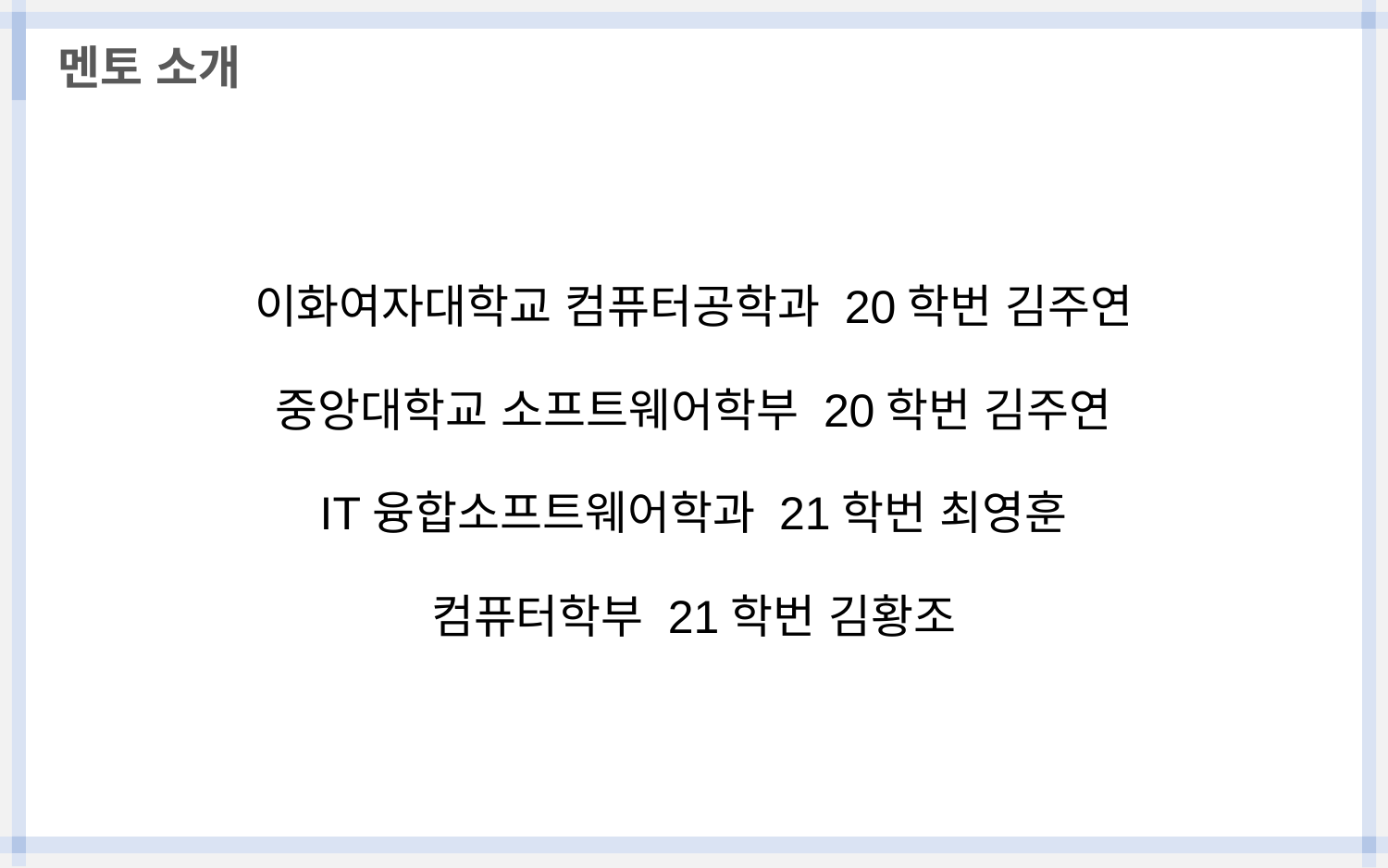

멘토 소개

이화여자대학교 컴퓨터공학과 20학번 김주연
중앙대학교 소프트웨어학부 20학번 김주연
IT융합소프트웨어학과 21학번 최영훈
컴퓨터학부 21학번 김황조